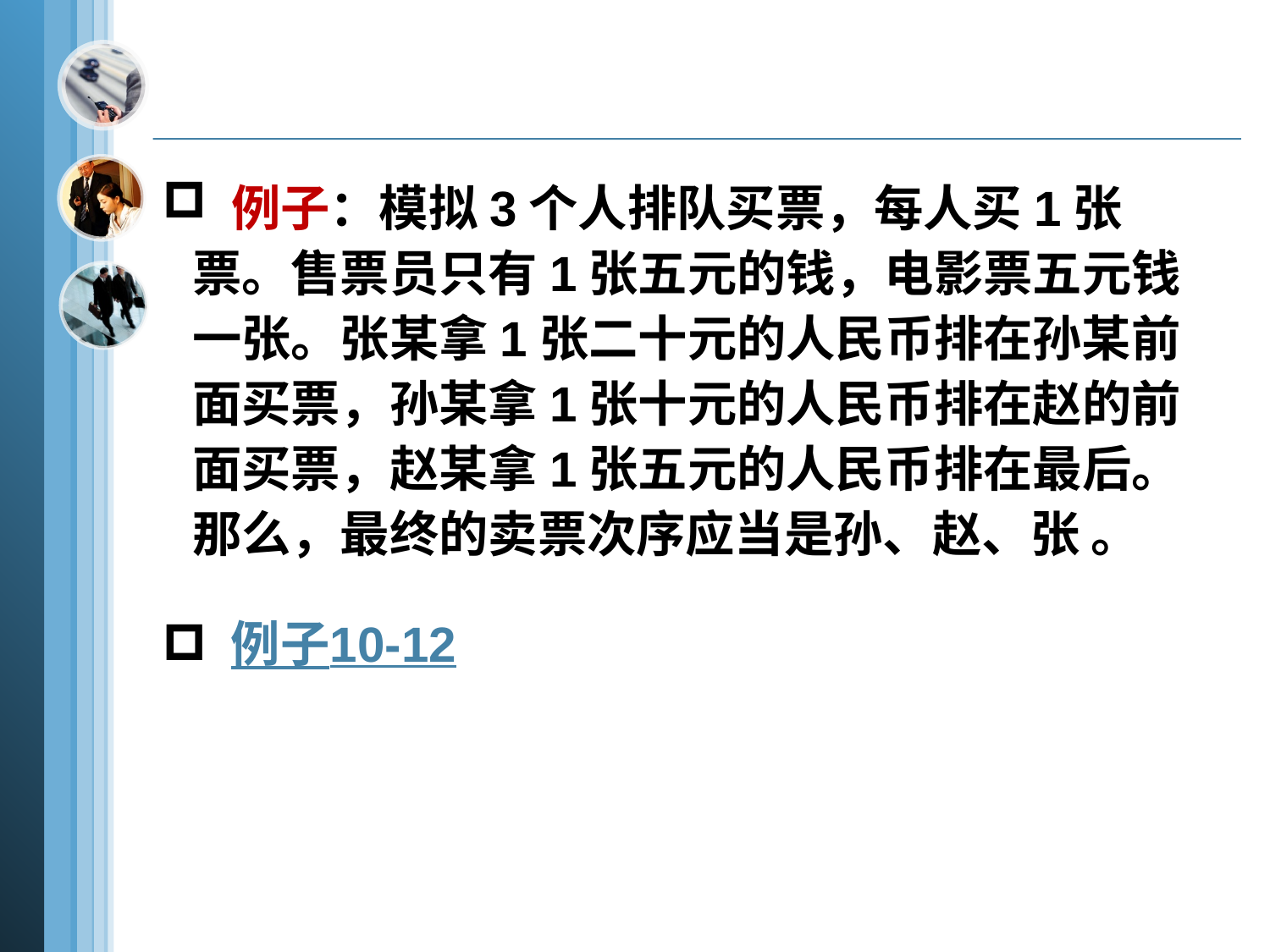

例子：模拟3个人排队买票，每人买1张票。售票员只有1张五元的钱，电影票五元钱一张。张某拿1张二十元的人民币排在孙某前面买票，孙某拿1张十元的人民币排在赵的前面买票，赵某拿1张五元的人民币排在最后。那么，最终的卖票次序应当是孙、赵、张 。
 例子10-12